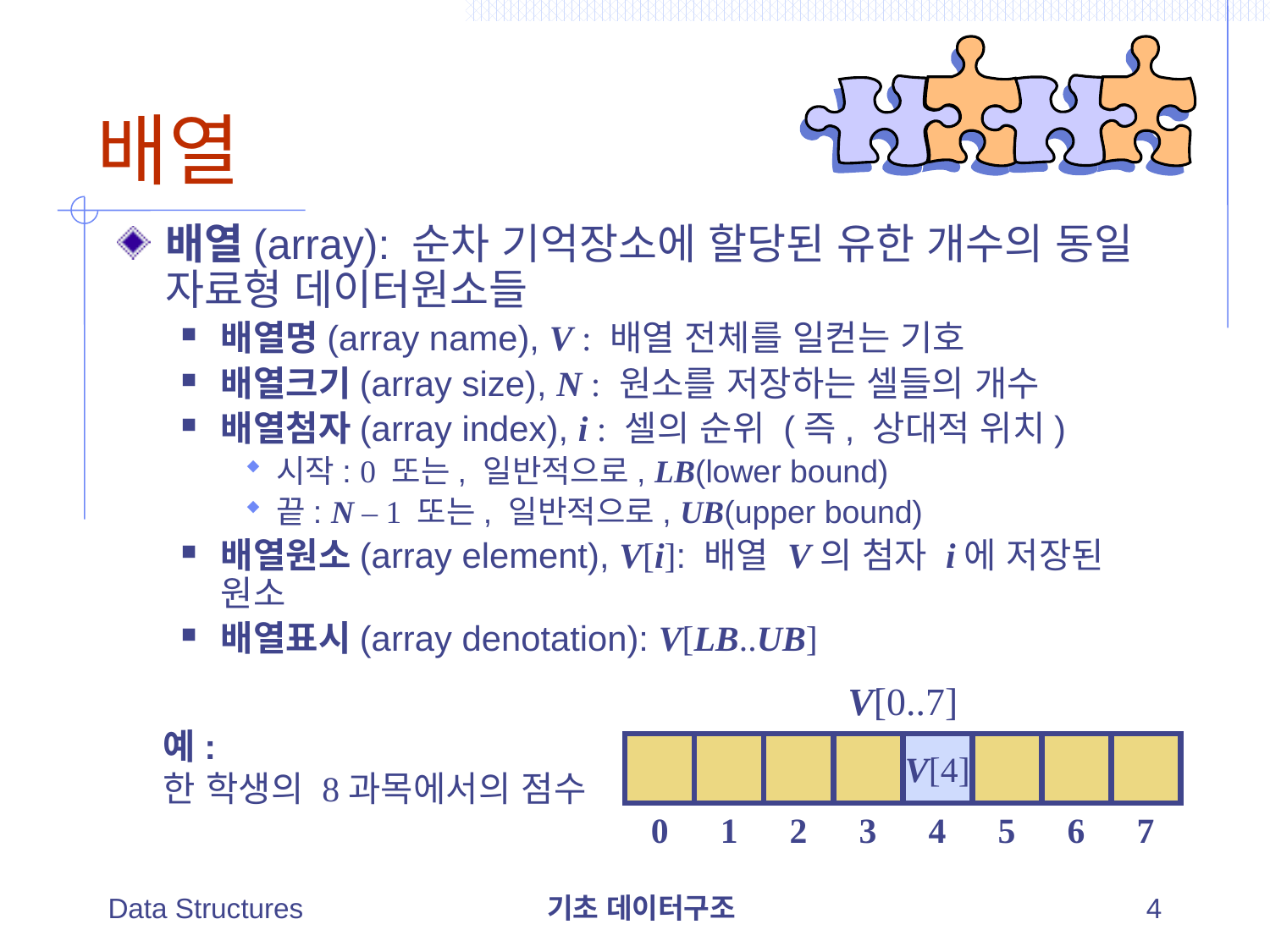

# 배열

배열(array): 순차 기억장소에 할당된 유한 개수의 동일 자료형 데이터원소들
배열명(array name), V : 배열 전체를 일컫는 기호
배열크기(array size), N : 원소를 저장하는 셀들의 개수
배열첨자(array index), i : 셀의 순위 (즉, 상대적 위치)
시작: 0 또는, 일반적으로, LB(lower bound)
끝: N – 1 또는, 일반적으로, UB(upper bound)
배열원소(array element), V[i]: 배열 V의 첨자 i에 저장된 원소
배열표시(array denotation): V[LB..UB]

V[0..7]
예:
한 학생의 8과목에서의 점수

V[4]

0
1
2
3
4
5
6
7
Data Structures
기초 데이터구조
4